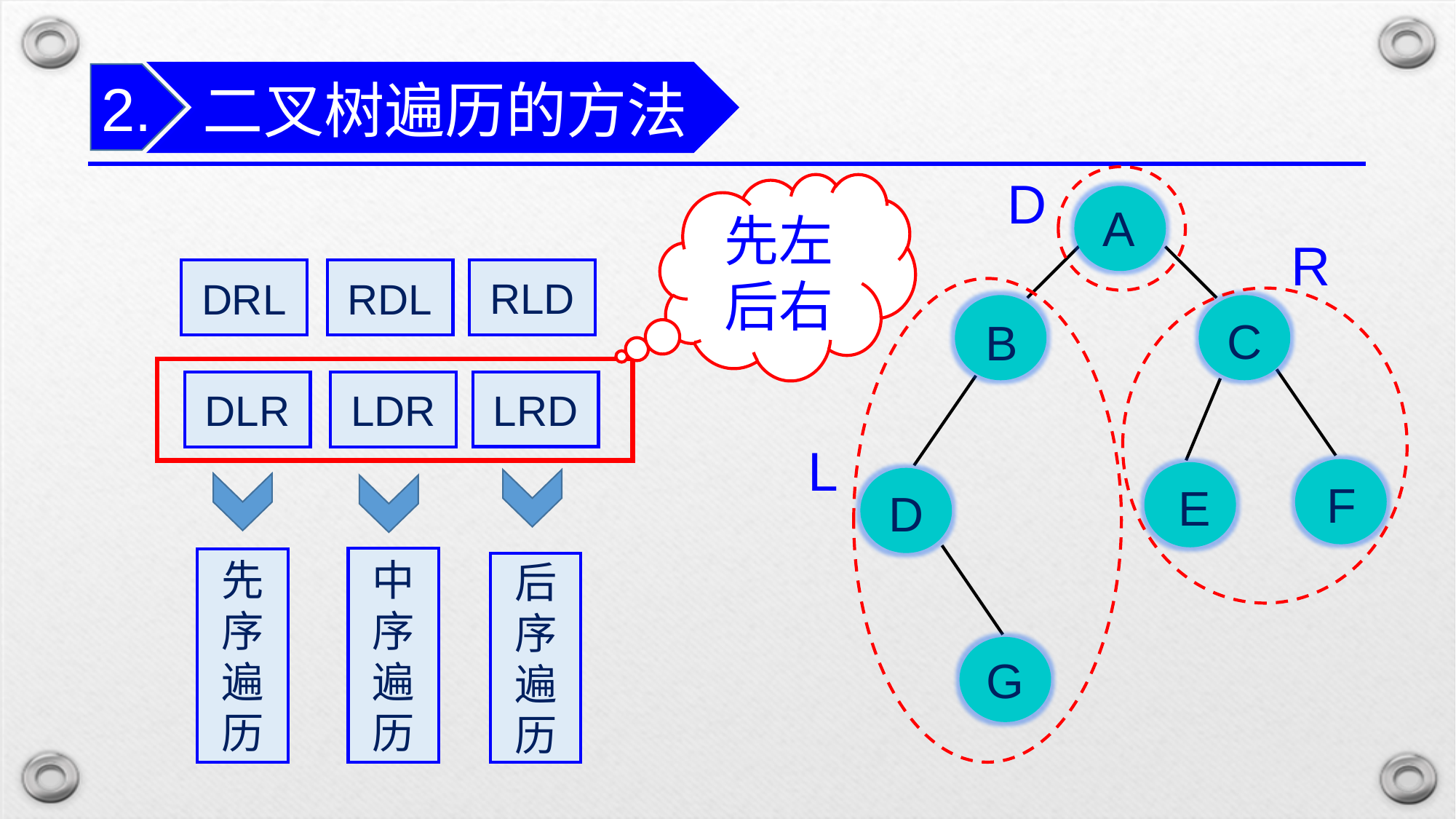

二叉树遍历的方法

2.
D

先左后右

A

B

C

F

E

D

G
R
RLD
DRL
RDL

LRD
DLR
LDR
L

中序遍历
先序遍历
后序遍历